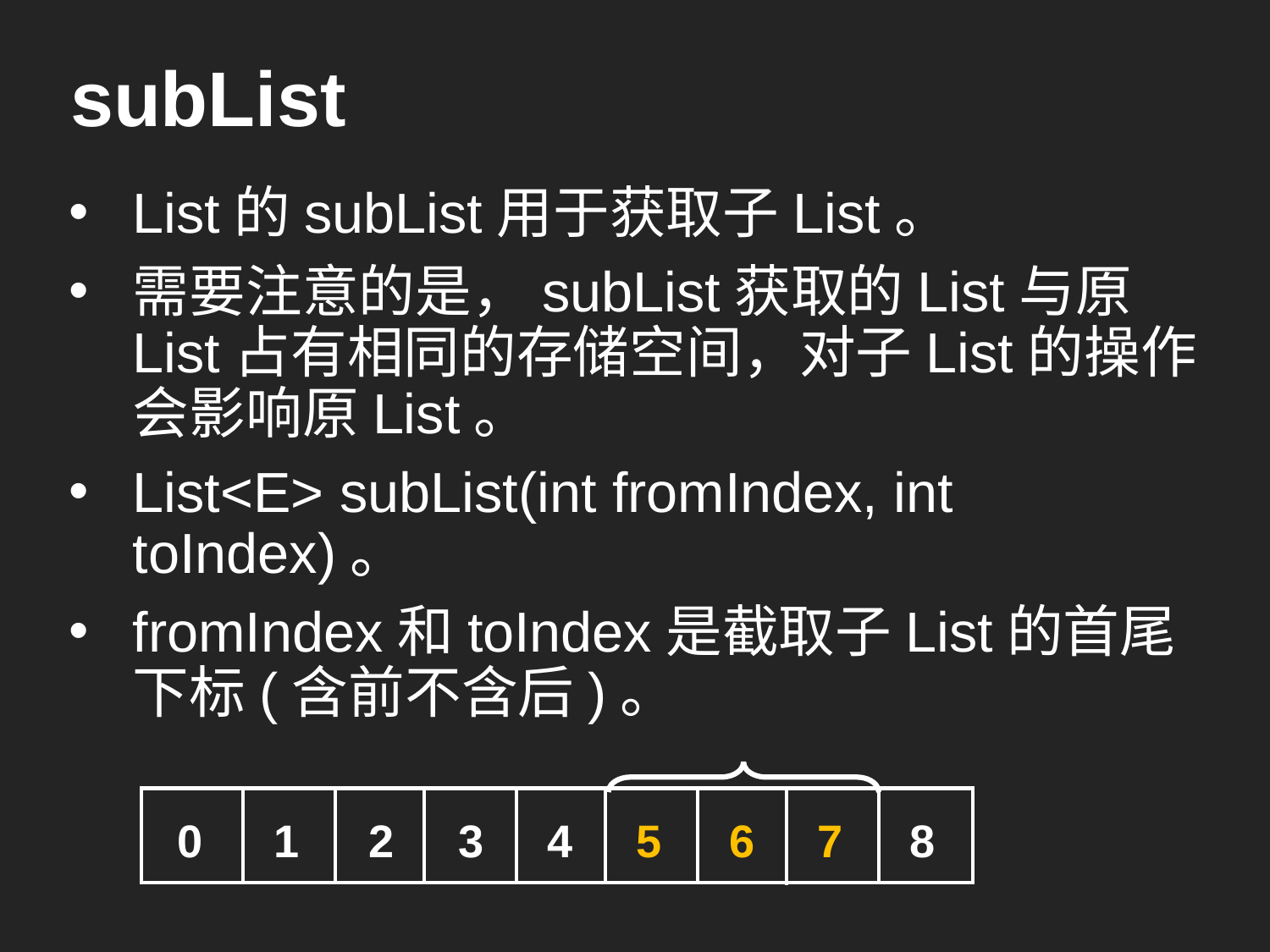

# subList
List的subList用于获取子List。
需要注意的是，subList获取的List与原List占有相同的存储空间，对子List的操作会影响原List。
List<E> subList(int fromIndex, int toIndex)。
fromIndex和toIndex是截取子List的首尾下标(含前不含后)。

0
1
2
3
4
5
6
7
8